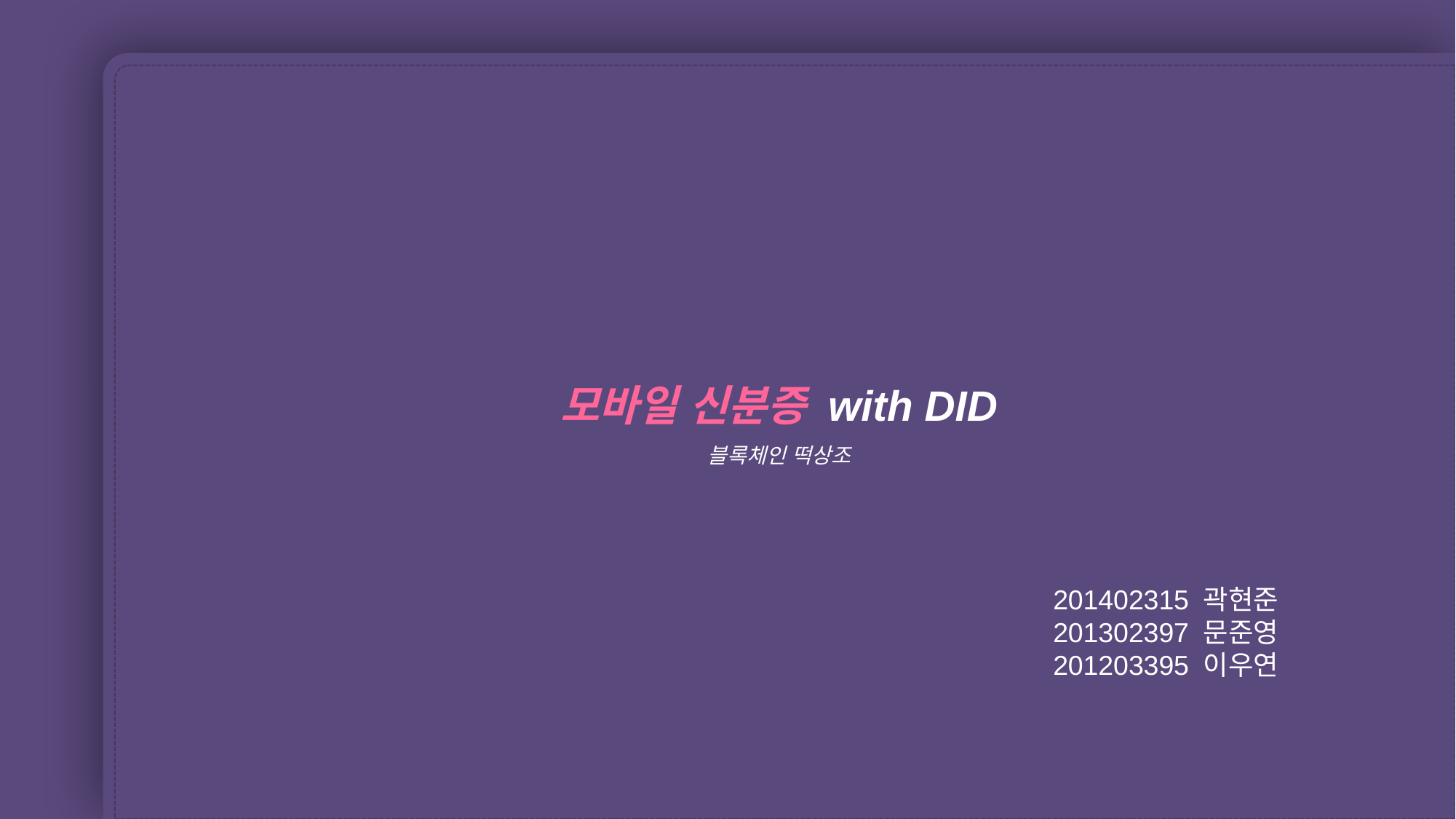

모바일 신분증 with DID
블록체인 떡상조
201402315 곽현준
201302397 문준영
201203395 이우연